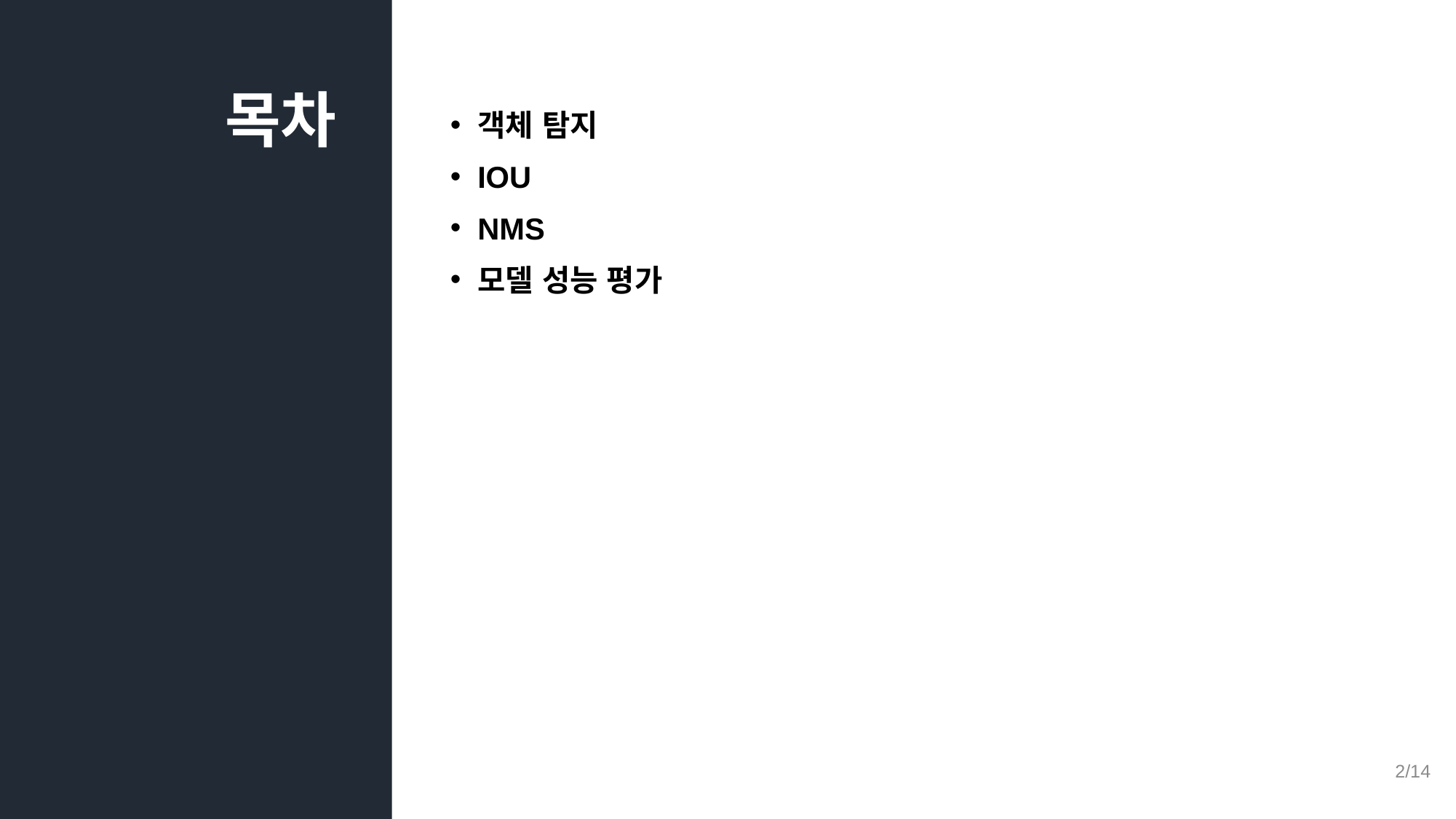

# 목차
객체 탐지
IOU
NMS
모델 성능 평가

2/14